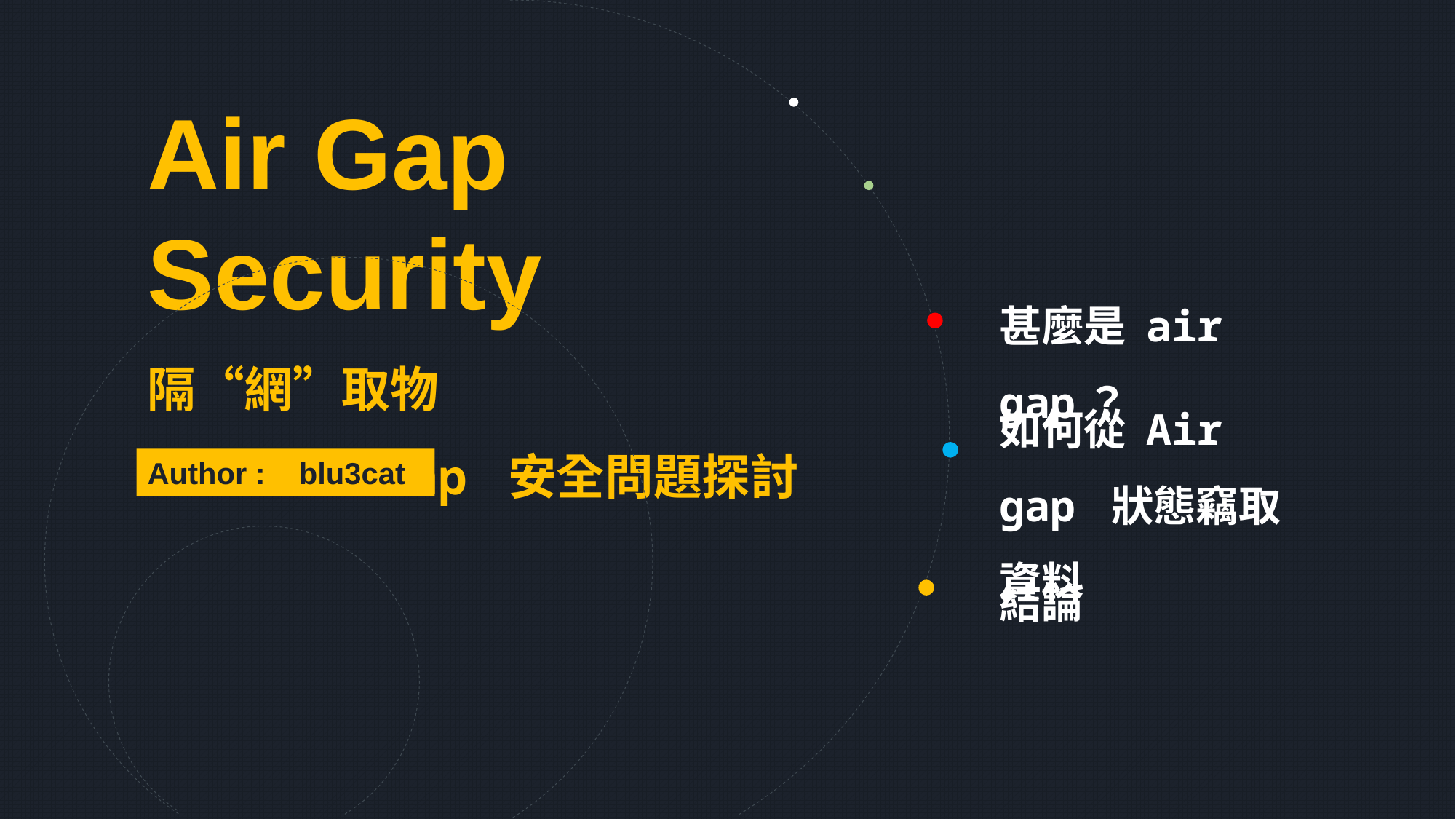

Air Gap Security
隔“網”取物
   － Air Gap 安全問題探討
甚麼是 air gap？
如何從 Air gap 狀態竊取資料
Author :    blu3cat
結論